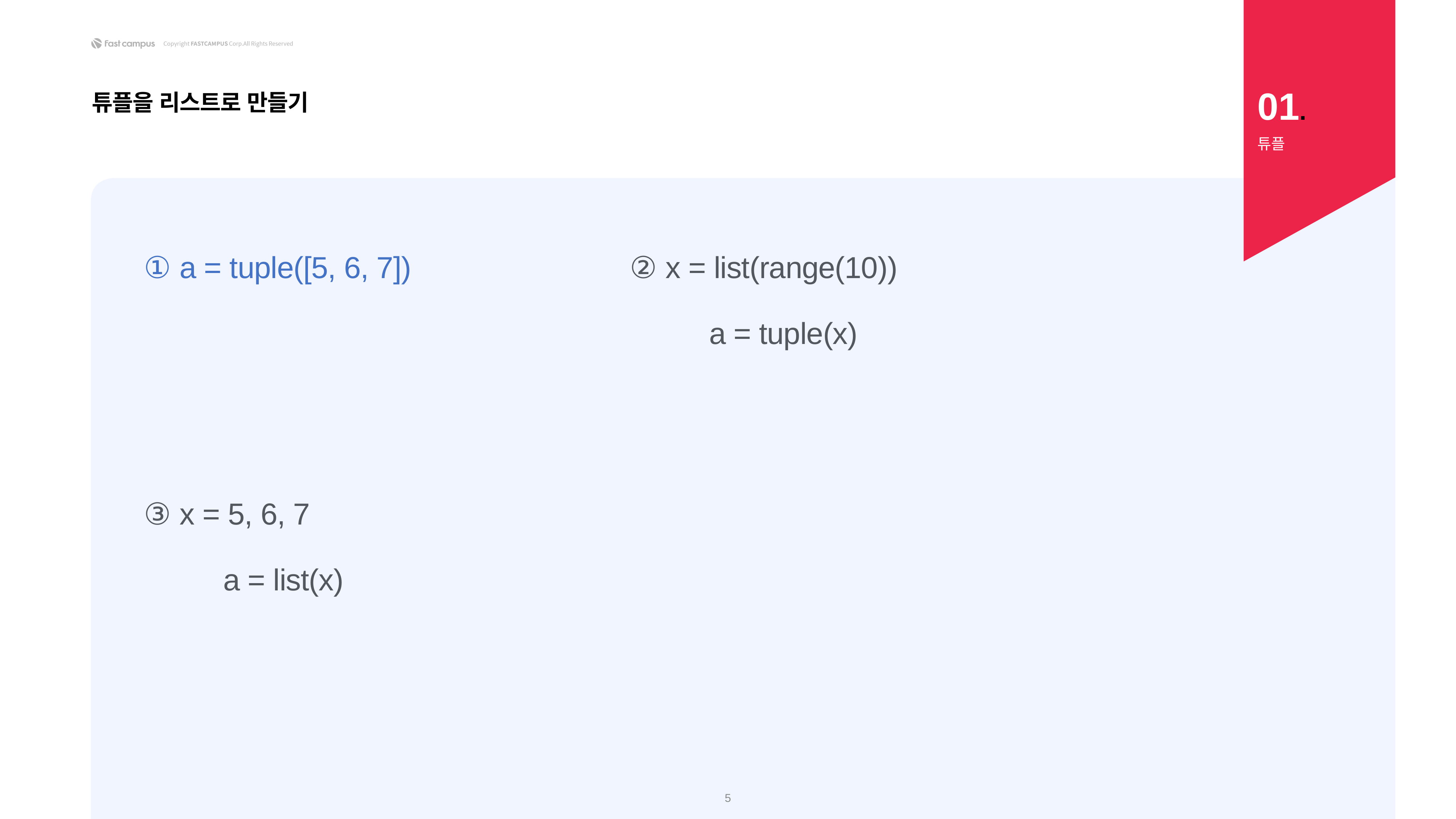

01.
튜플을 리스트로 만들기
튜플
① a = tuple([5, 6, 7])
② x = list(range(10))
	   a = tuple(x)
③ x = 5, 6, 7
	   a = list(x)
5